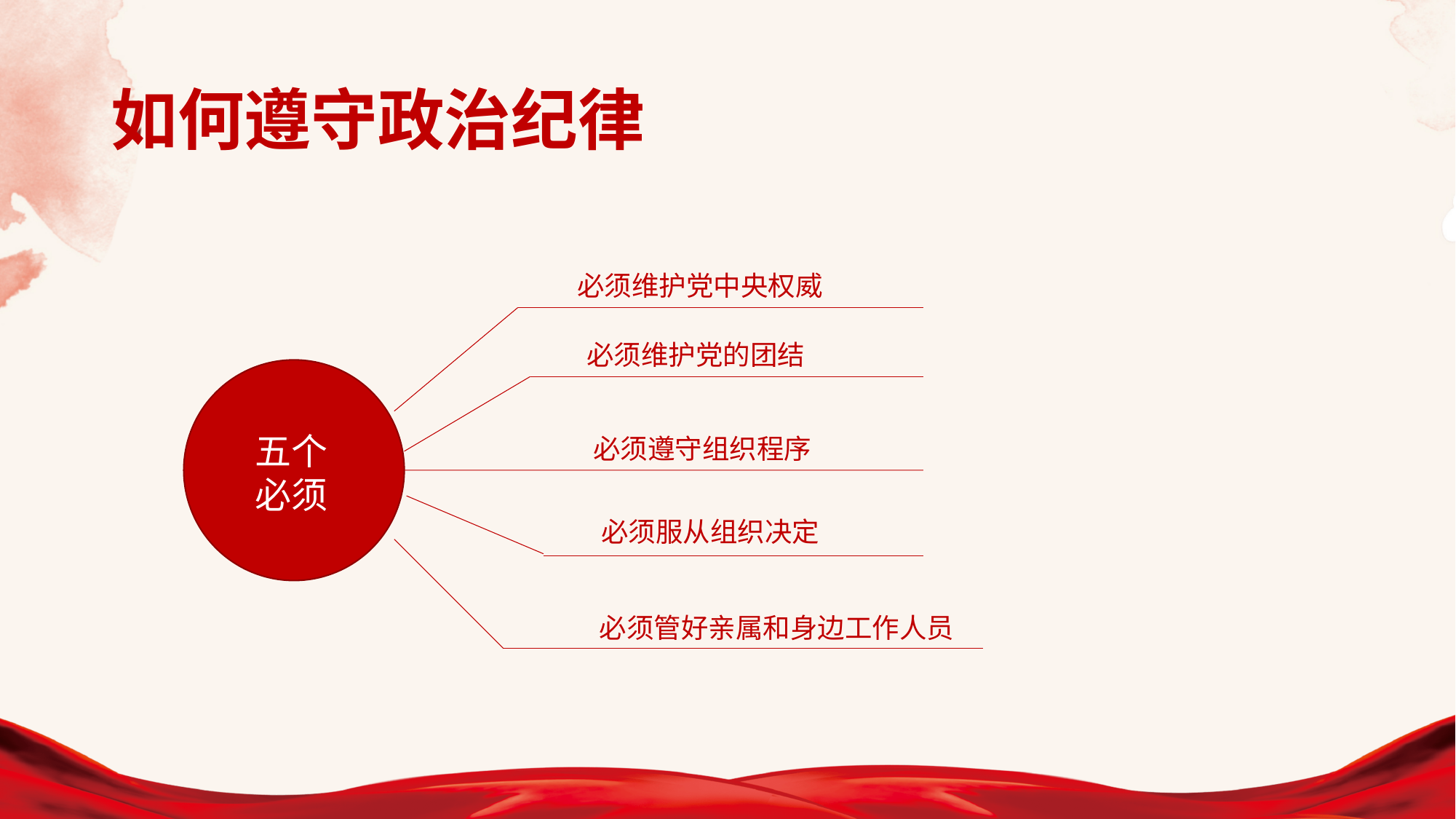

# 如何遵守政治纪律
必须维护党中央权威
必须维护党的团结

五个必须
必须遵守组织程序
必须服从组织决定
必须管好亲属和身边工作人员